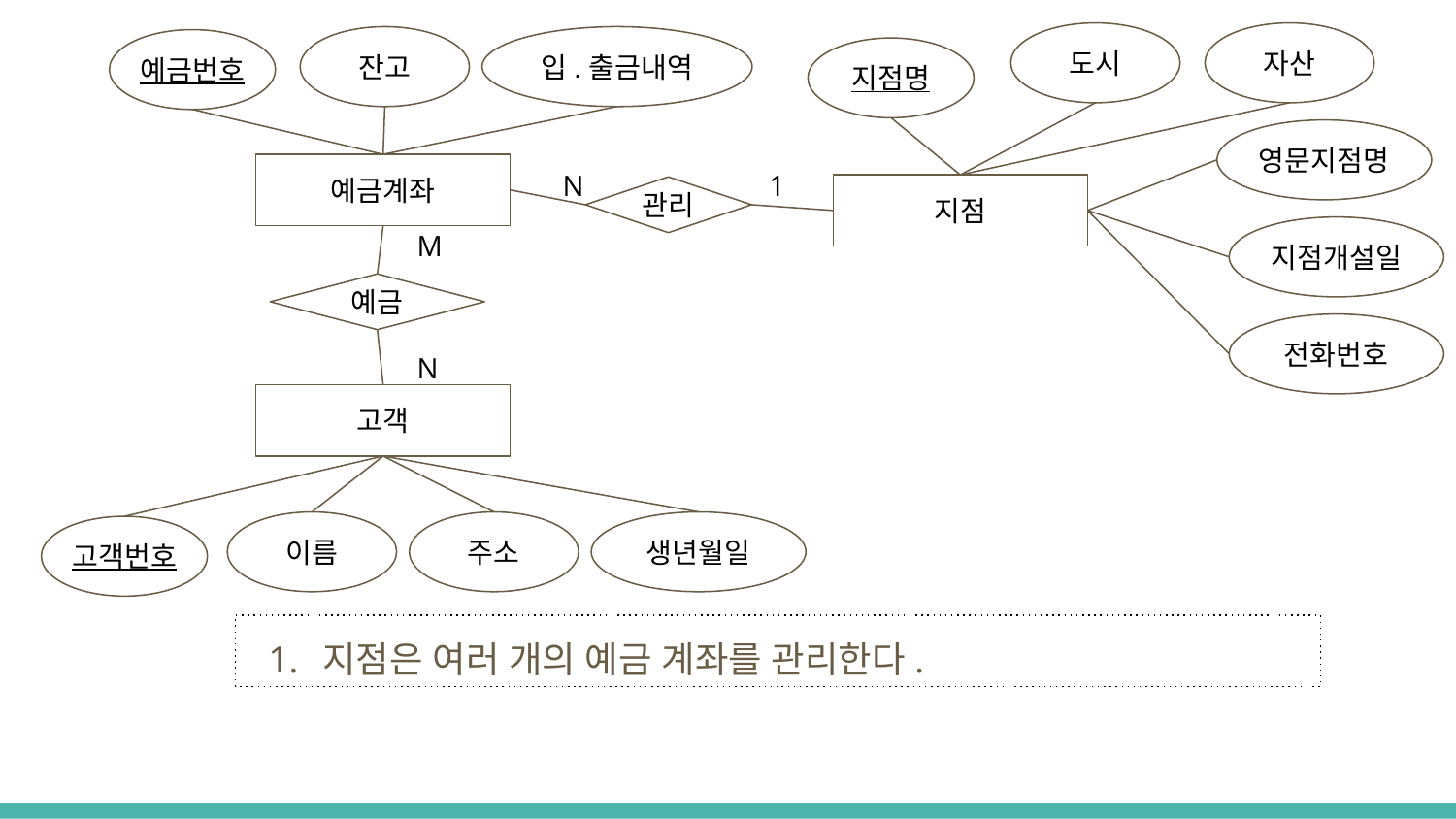

도시
자산
잔고
입.출금내역
예금번호
지점명
영문지점명
N
1
예금계좌
지점
관리
M
지점개설일
예금
전화번호
N
고객
이름
주소
생년월일
고객번호
지점은 여러 개의 예금 계좌를 관리한다.